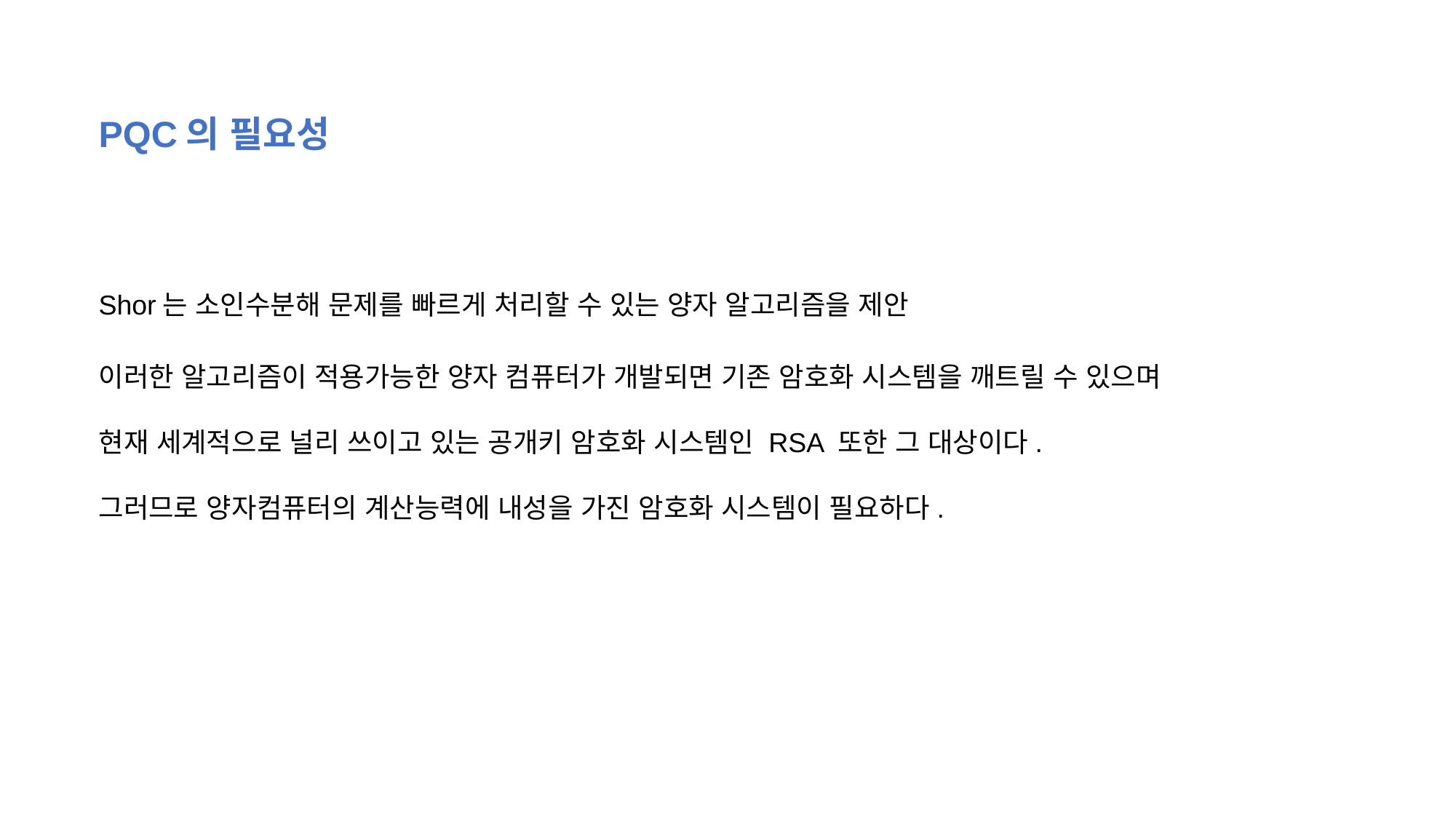

PQC의 필요성
Shor는 소인수분해 문제를 빠르게 처리할 수 있는 양자 알고리즘을 제안
이러한 알고리즘이 적용가능한 양자 컴퓨터가 개발되면 기존 암호화 시스템을 깨트릴 수 있으며

현재 세계적으로 널리 쓰이고 있는 공개키 암호화 시스템인 RSA 또한 그 대상이다.

그러므로 양자컴퓨터의 계산능력에 내성을 가진 암호화 시스템이 필요하다.